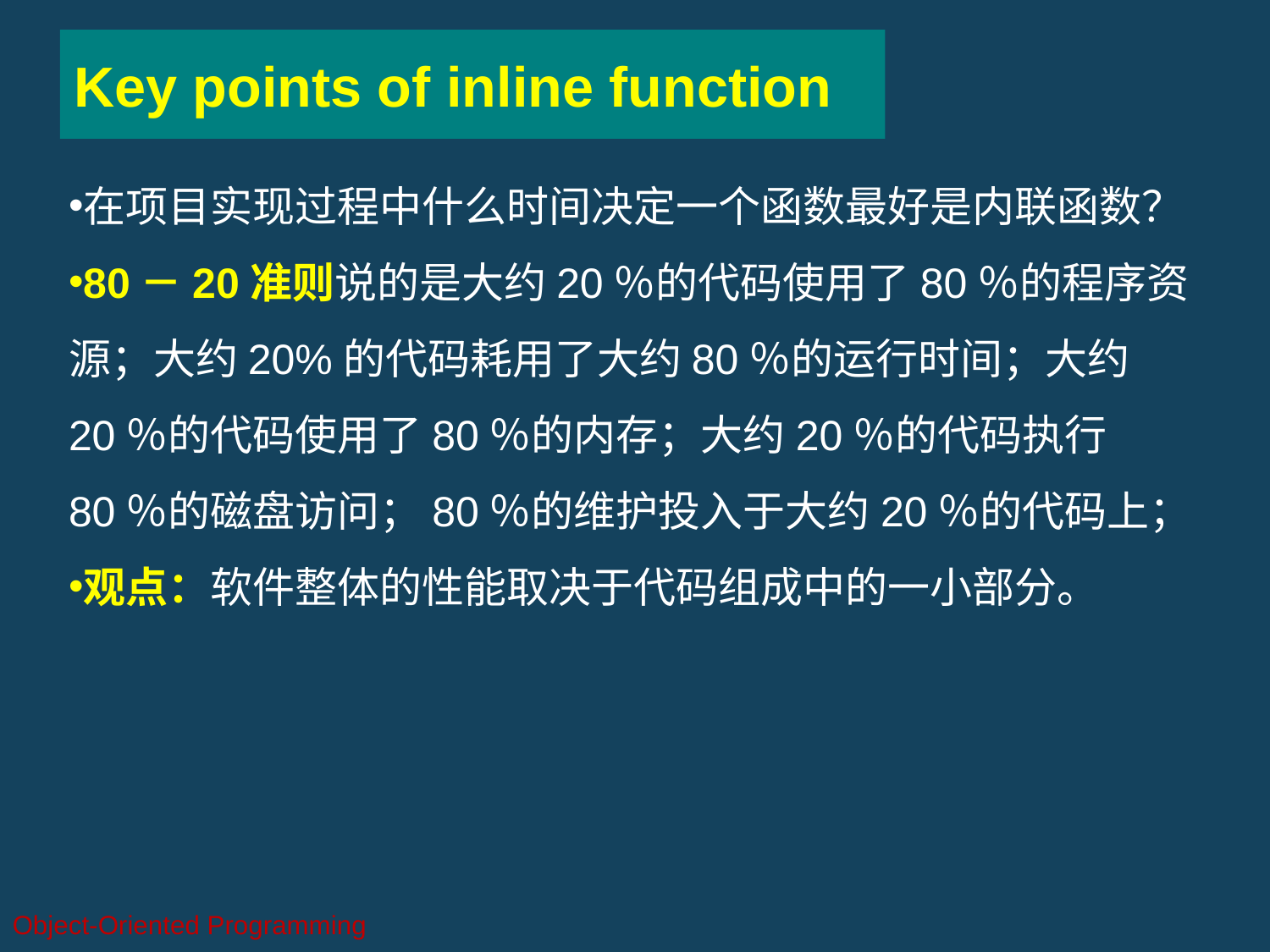

# Key points of inline function
在项目实现过程中什么时间决定一个函数最好是内联函数？
80－20准则说的是大约20％的代码使用了80％的程序资源；大约20%的代码耗用了大约80％的运行时间；大约20％的代码使用了80％的内存；大约20％的代码执行80％的磁盘访问；80％的维护投入于大约20％的代码上；
观点：软件整体的性能取决于代码组成中的一小部分。
Object-Oriented Programming